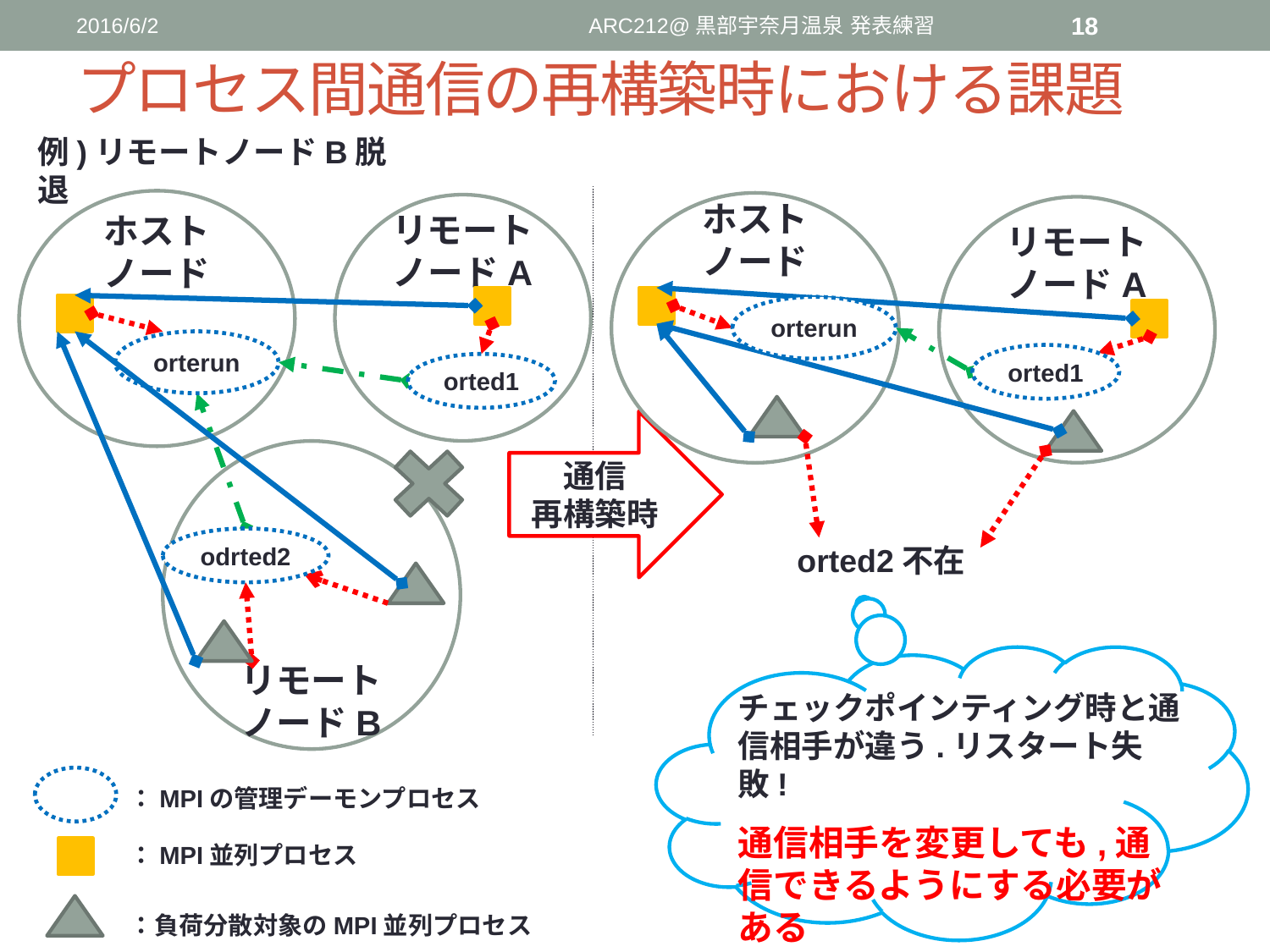

2016/6/2
ARC212@黒部宇奈月温泉 発表練習
18
プロセス間通信の再構築時における課題
例)リモートノードB脱退
ホスト
ノード

ホスト
ノード

リモートノードA

リモートノードA

orterun

orterun
orted1
orted1

通信
再構築時

リモート
ノードB
odrted2
orted2不在

チェックポインティング時と通信相手が違う.リスタート失敗!

通信相手を変更しても,通信できるようにする必要がある

：MPIの管理デーモンプロセス
：MPI並列プロセス

：負荷分散対象のMPI並列プロセス